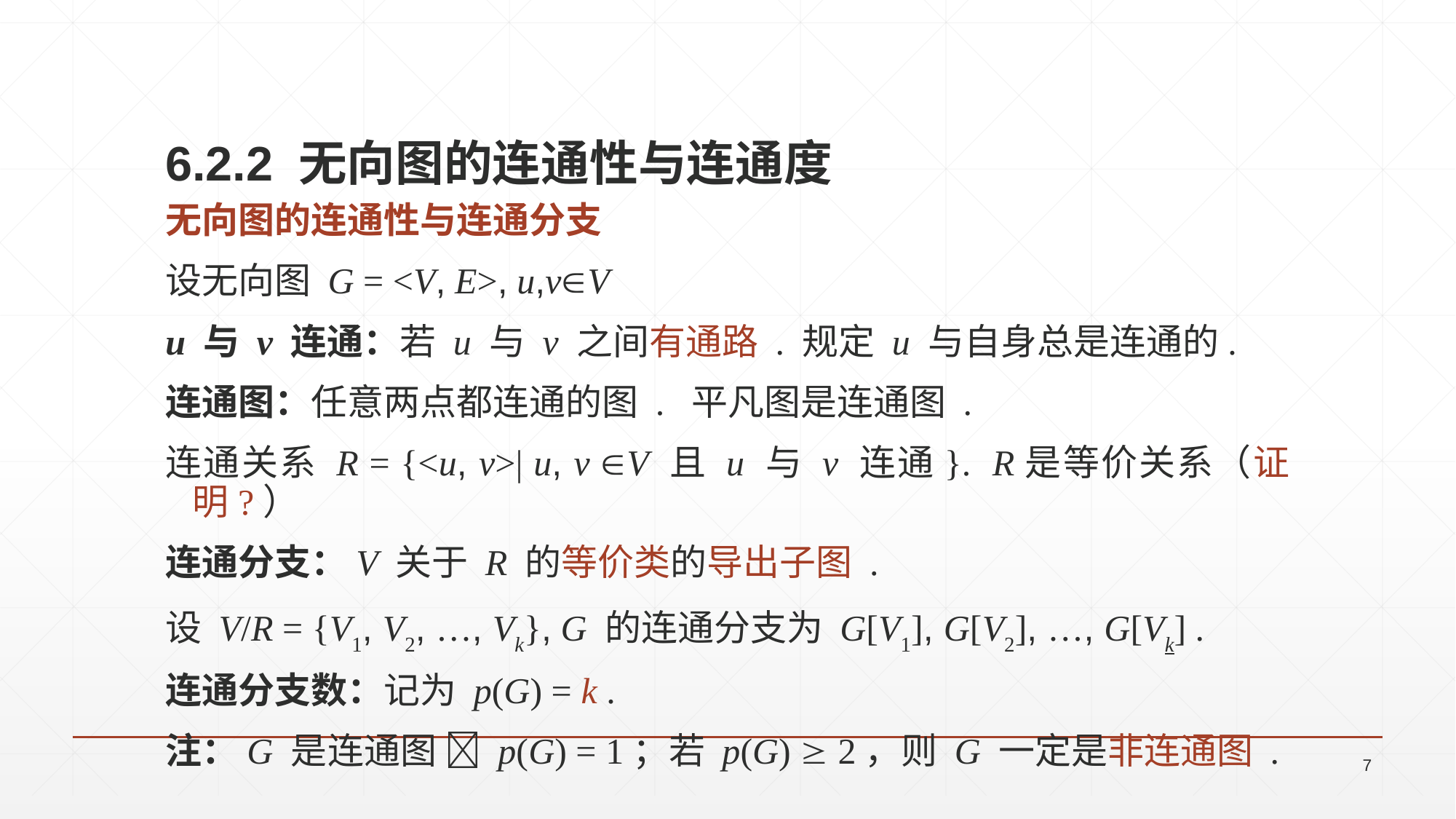

6.2.2 无向图的连通性与连通度
无向图的连通性与连通分支
设无向图 G = <V, E>, u,v∈V
u 与 v 连通：若 u 与 v 之间有通路 . 规定 u 与自身总是连通的.
连通图：任意两点都连通的图 .  平凡图是连通图 .
连通关系 R = {<u, v>| u, v ∈V 且 u 与 v 连通}.  R是等价关系（证明?）
连通分支：V 关于 R 的等价类的导出子图 .
设 V/R = {V1, V2, …, Vk}, G 的连通分支为 G[V1], G[V2], …, G[Vk] .
连通分支数：记为 p(G) = k .
注：G 是连通图 ⇔ p(G) = 1；若 p(G) ≥ 2，则 G 一定是非连通图 .
7